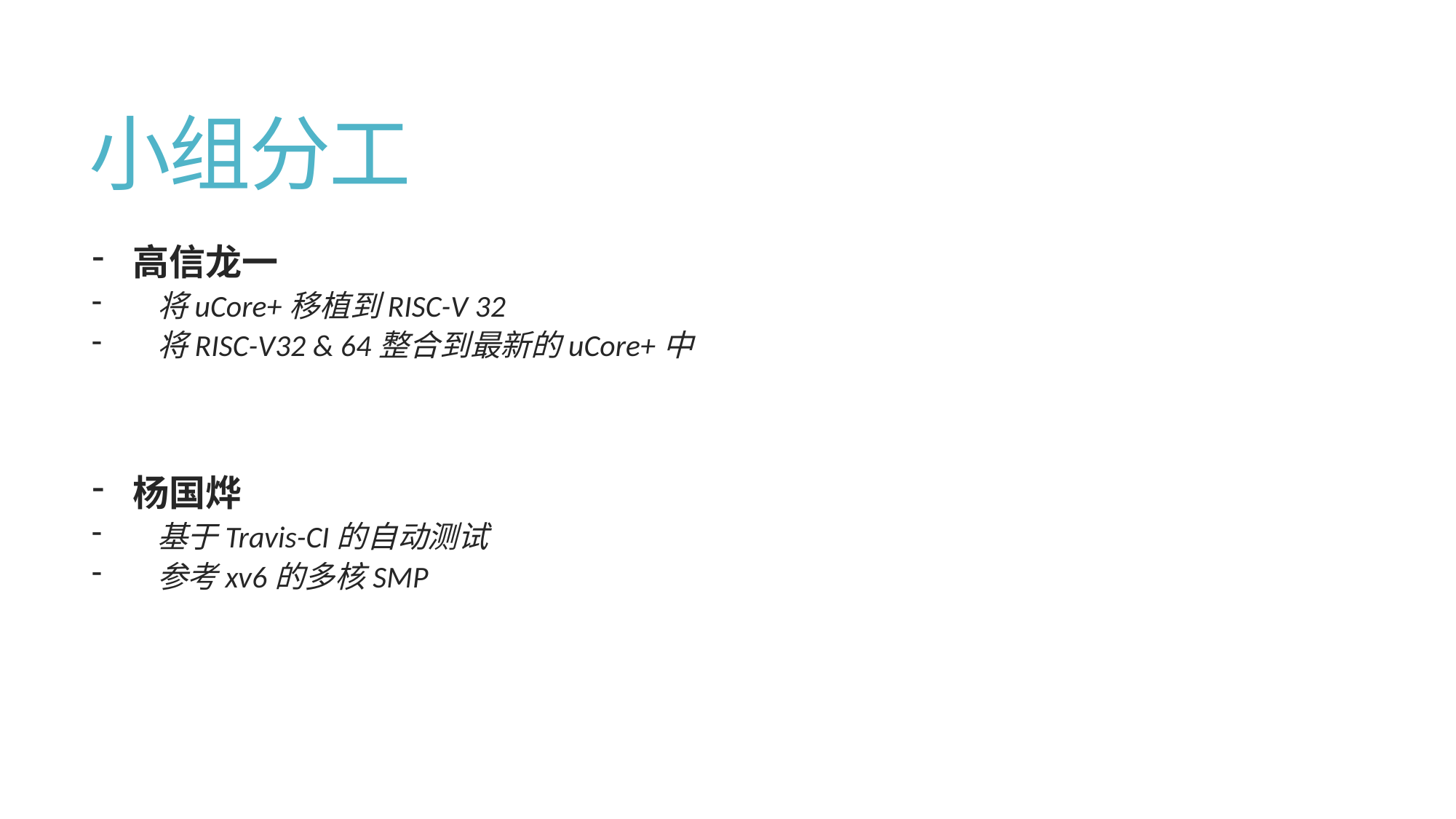

# 小组分工
高信龙一
将uCore+移植到RISC-V 32
将RISC-V32 & 64整合到最新的uCore+中

杨国烨
基于Travis-CI的自动测试
参考xv6的多核SMP